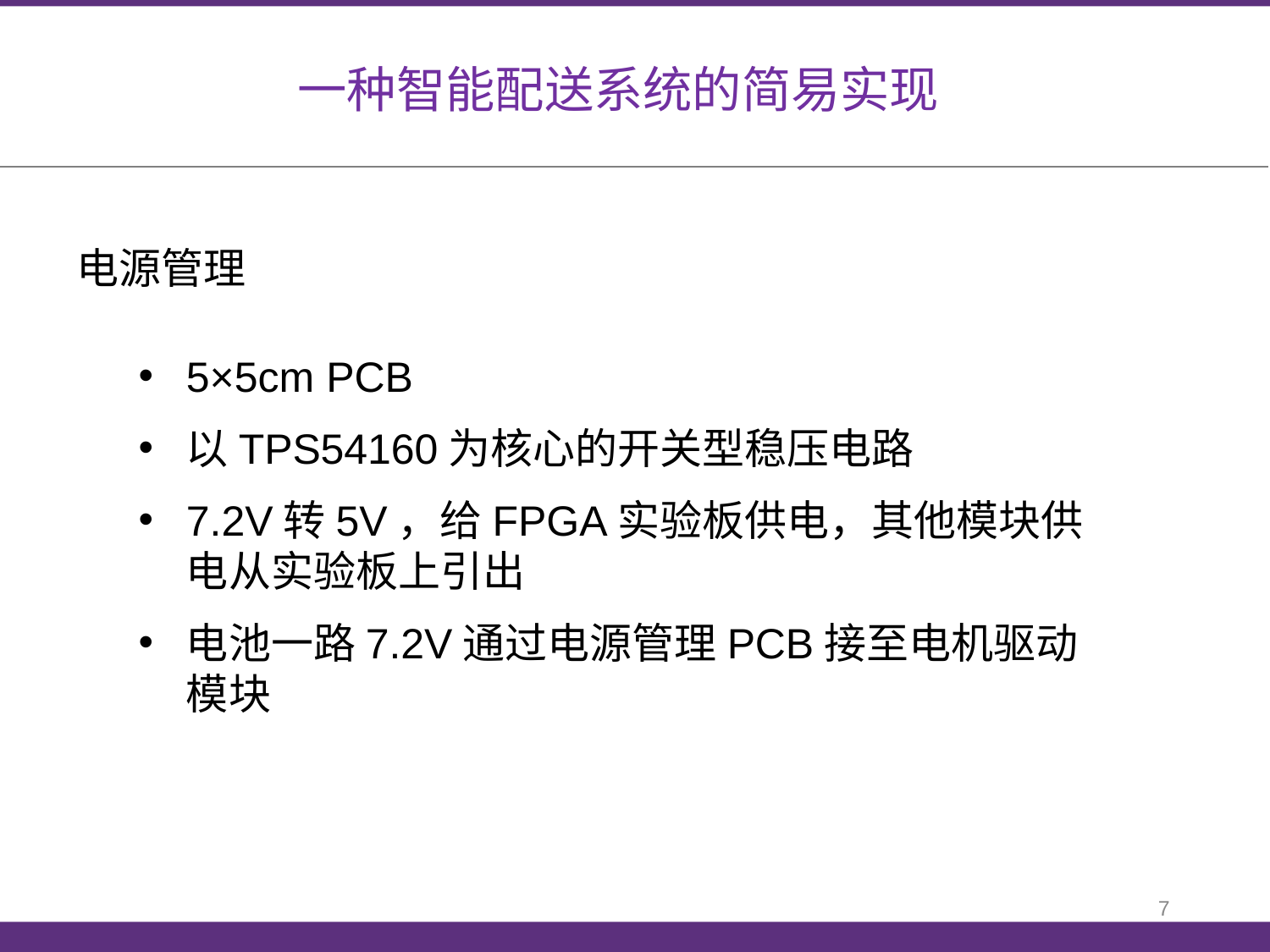

一种智能配送系统的简易实现

电源管理

5×5cm PCB
以TPS54160为核心的开关型稳压电路
7.2V转5V，给FPGA实验板供电，其他模块供电从实验板上引出
电池一路7.2V通过电源管理PCB接至电机驱动模块
7